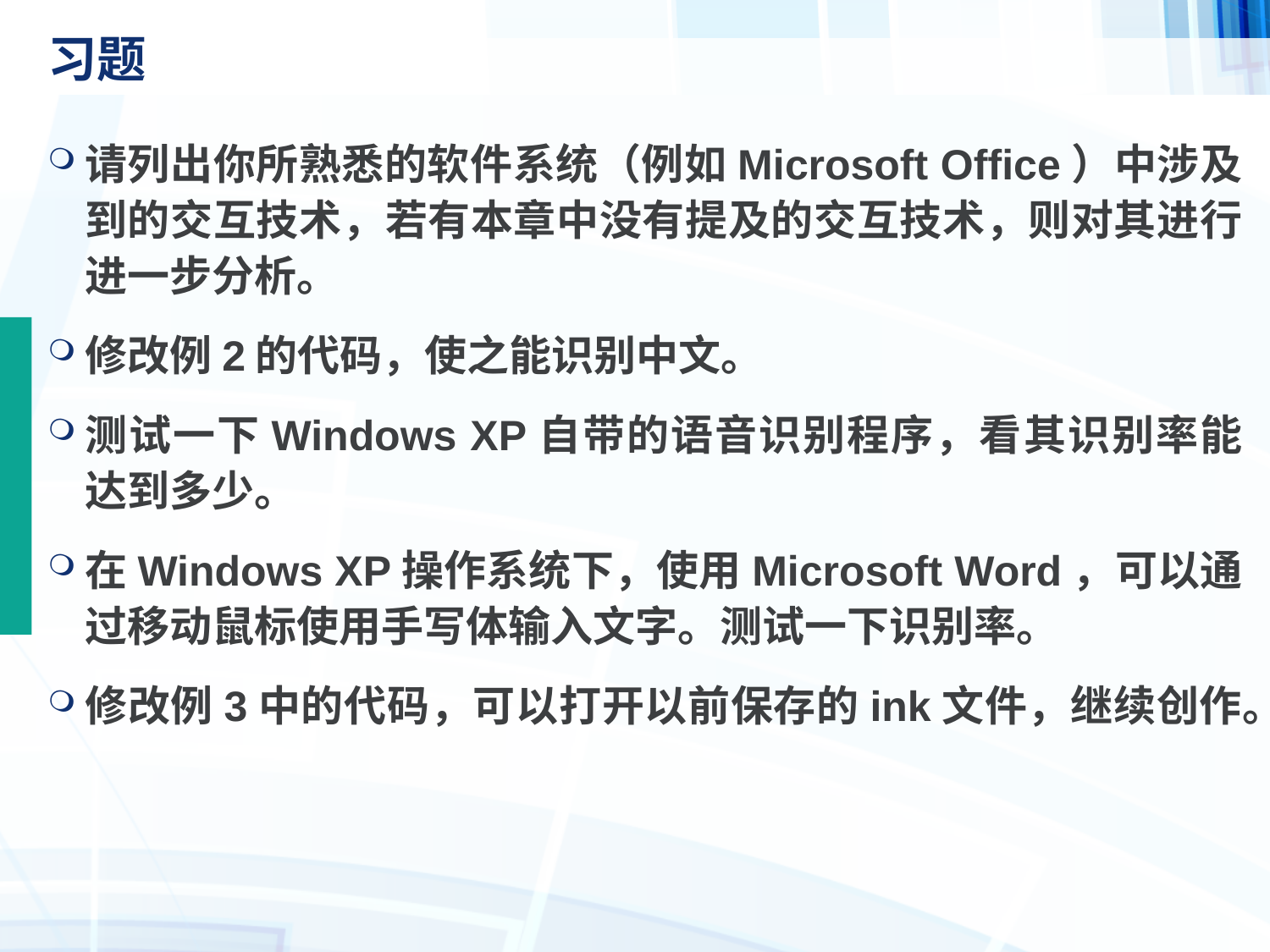

# 习题
请列出你所熟悉的软件系统（例如Microsoft Office）中涉及到的交互技术，若有本章中没有提及的交互技术，则对其进行进一步分析。
修改例2的代码，使之能识别中文。
测试一下Windows XP自带的语音识别程序，看其识别率能达到多少。
在Windows XP操作系统下，使用Microsoft Word，可以通过移动鼠标使用手写体输入文字。测试一下识别率。
修改例3中的代码，可以打开以前保存的ink文件，继续创作。